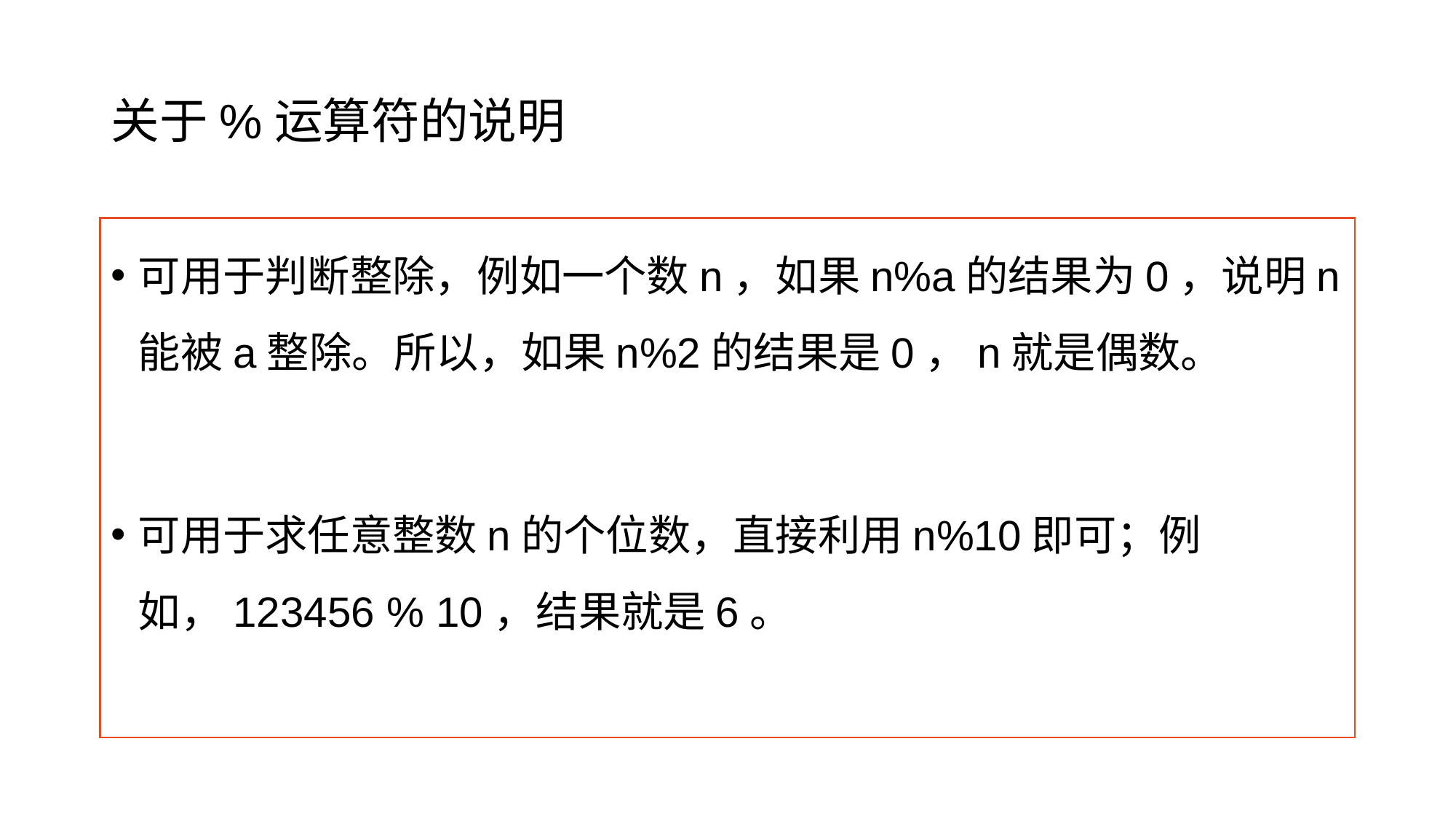

# 关于%运算符的说明
可用于判断整除，例如一个数n，如果n%a的结果为0，说明n能被a整除。所以，如果n%2的结果是0，n就是偶数。

可用于求任意整数n的个位数，直接利用n%10即可；例如，123456 % 10，结果就是6。